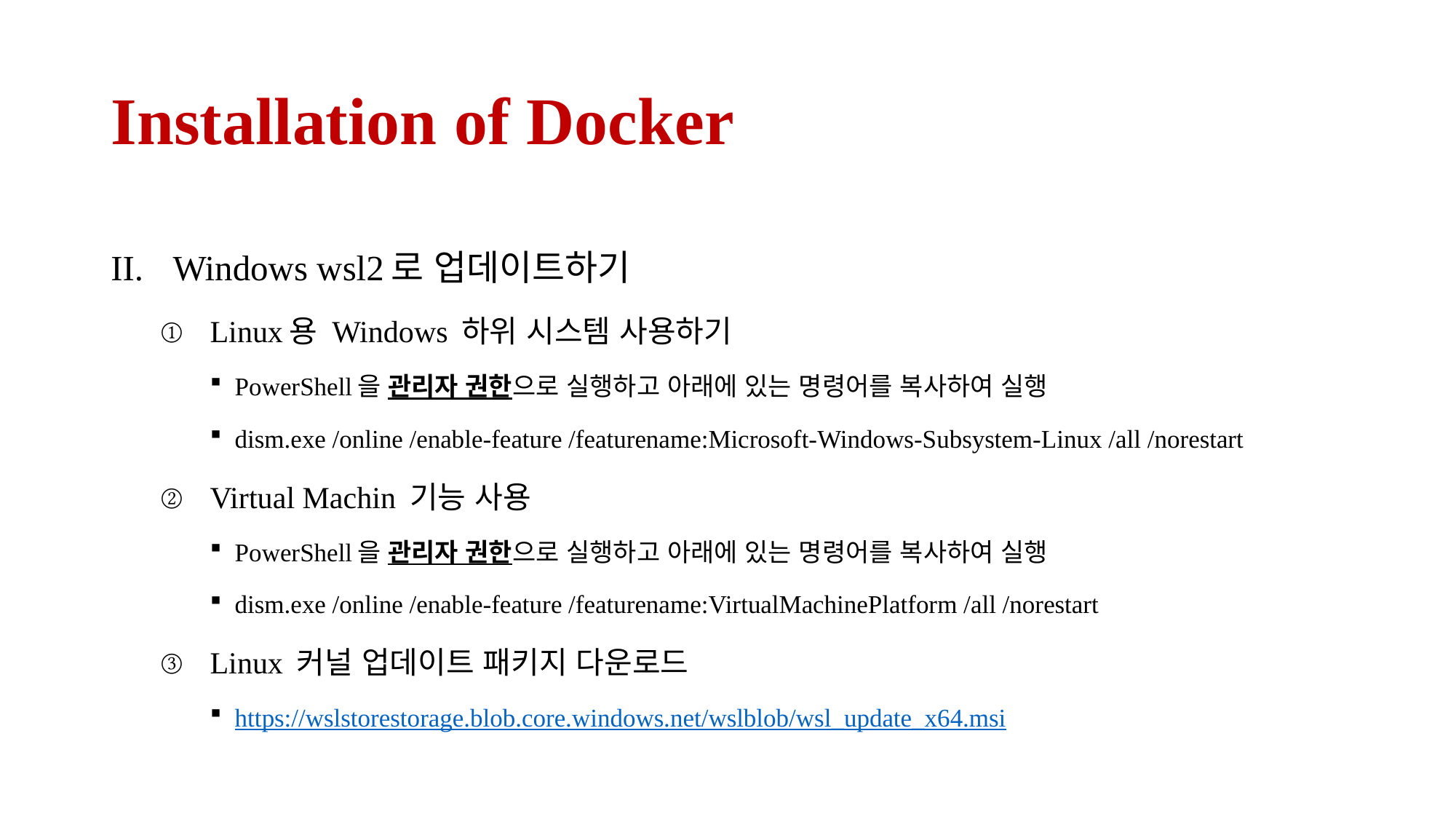

# Installation of Docker
Windows wsl2로 업데이트하기
Linux용 Windows 하위 시스템 사용하기
PowerShell을 관리자 권한으로 실행하고 아래에 있는 명령어를 복사하여 실행
dism.exe /online /enable-feature /featurename:Microsoft-Windows-Subsystem-Linux /all /norestart
Virtual Machin 기능 사용
PowerShell을 관리자 권한으로 실행하고 아래에 있는 명령어를 복사하여 실행
dism.exe /online /enable-feature /featurename:VirtualMachinePlatform /all /norestart
Linux 커널 업데이트 패키지 다운로드
https://wslstorestorage.blob.core.windows.net/wslblob/wsl_update_x64.msi